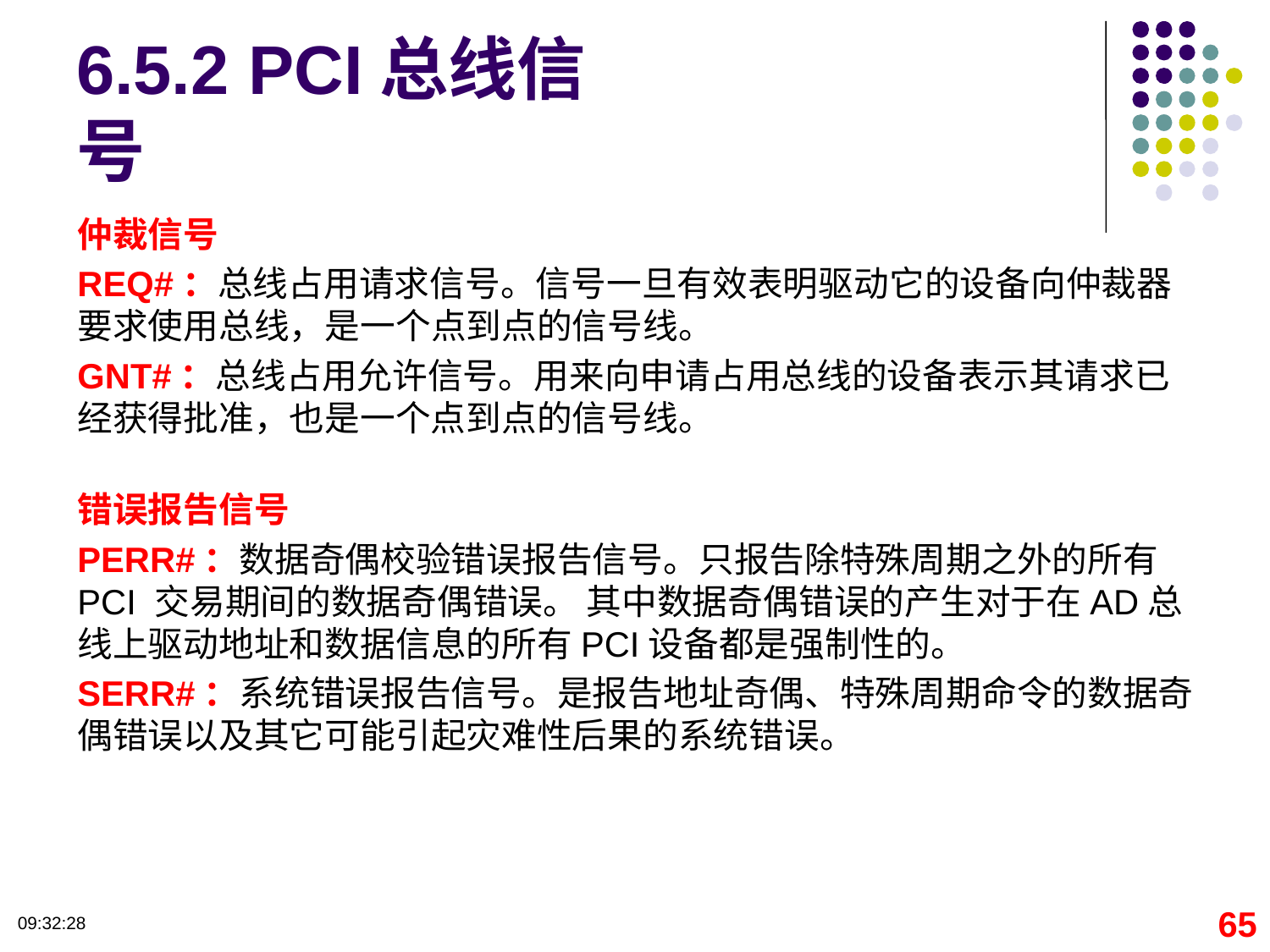

# 6.5.2 PCI总线信号
仲裁信号
REQ#：总线占用请求信号。信号一旦有效表明驱动它的设备向仲裁器要求使用总线，是一个点到点的信号线。
GNT#：总线占用允许信号。用来向申请占用总线的设备表示其请求已经获得批准，也是一个点到点的信号线。
错误报告信号
PERR#：数据奇偶校验错误报告信号。只报告除特殊周期之外的所有 PCI 交易期间的数据奇偶错误。 其中数据奇偶错误的产生对于在AD总线上驱动地址和数据信息的所有PCI设备都是强制性的。
SERR#：系统错误报告信号。是报告地址奇偶、特殊周期命令的数据奇偶错误以及其它可能引起灾难性后果的系统错误。
65
09:32:28